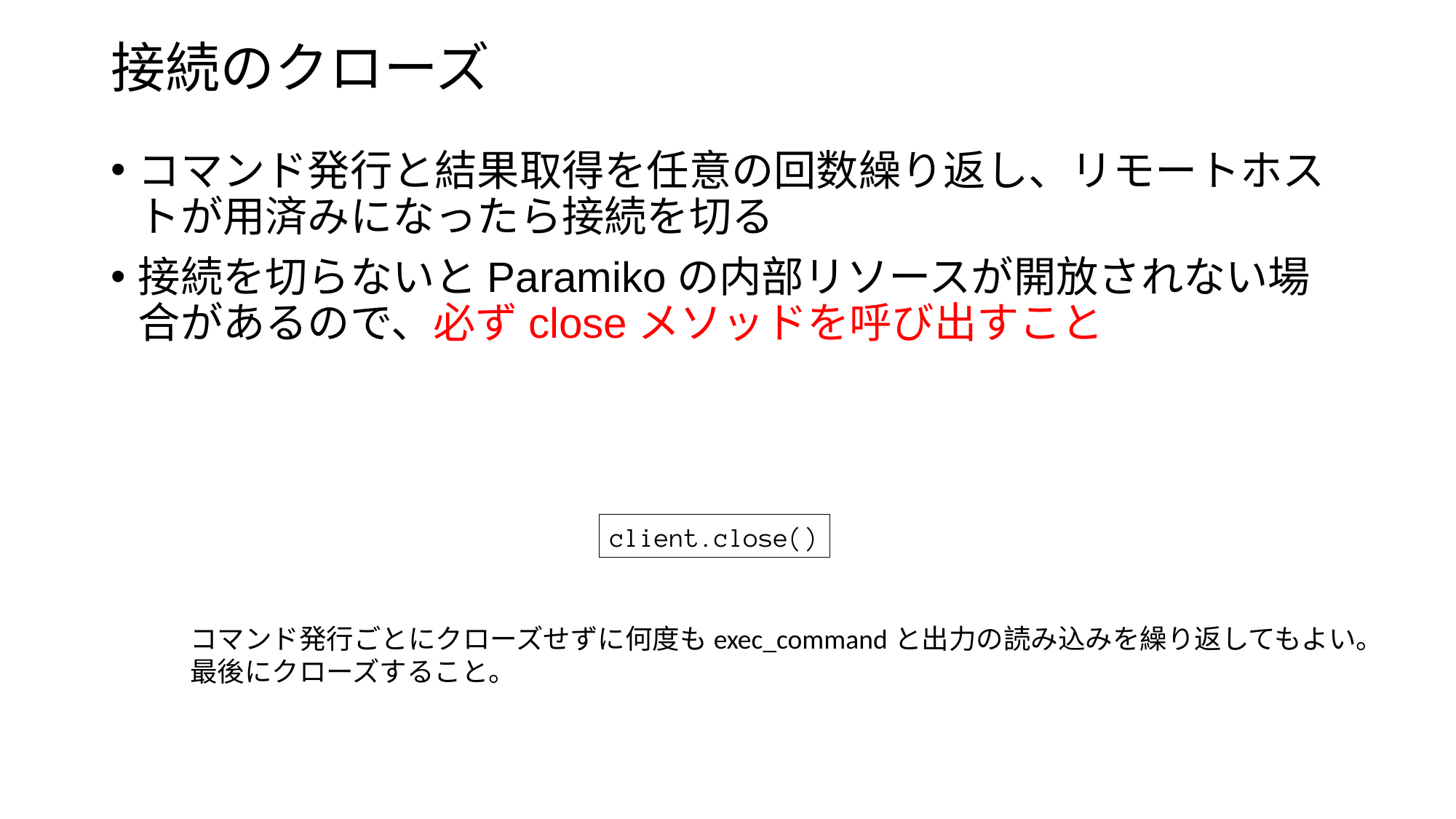

# 接続のクローズ
コマンド発行と結果取得を任意の回数繰り返し、リモートホストが用済みになったら接続を切る
接続を切らないとParamikoの内部リソースが開放されない場合があるので、必ずcloseメソッドを呼び出すこと
client.close()
コマンド発行ごとにクローズせずに何度もexec_commandと出力の読み込みを繰り返してもよい。
最後にクローズすること。